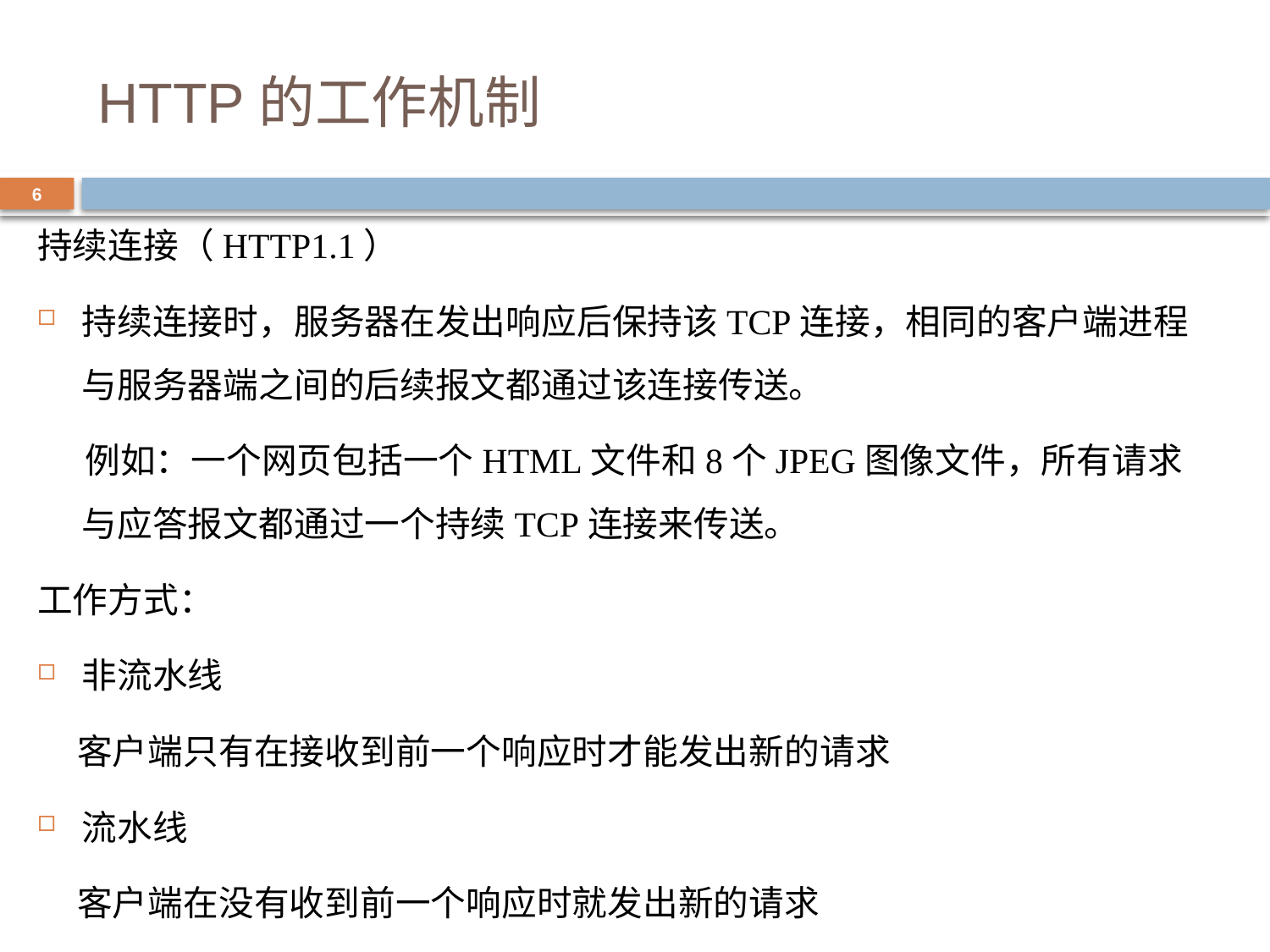

# HTTP的工作机制
6
持续连接（HTTP1.1）
持续连接时，服务器在发出响应后保持该TCP连接，相同的客户端进程与服务器端之间的后续报文都通过该连接传送。
     例如：一个网页包括一个HTML文件和8个JPEG图像文件，所有请求与应答报文都通过一个持续TCP连接来传送。
工作方式：
非流水线
    客户端只有在接收到前一个响应时才能发出新的请求
流水线
    客户端在没有收到前一个响应时就发出新的请求